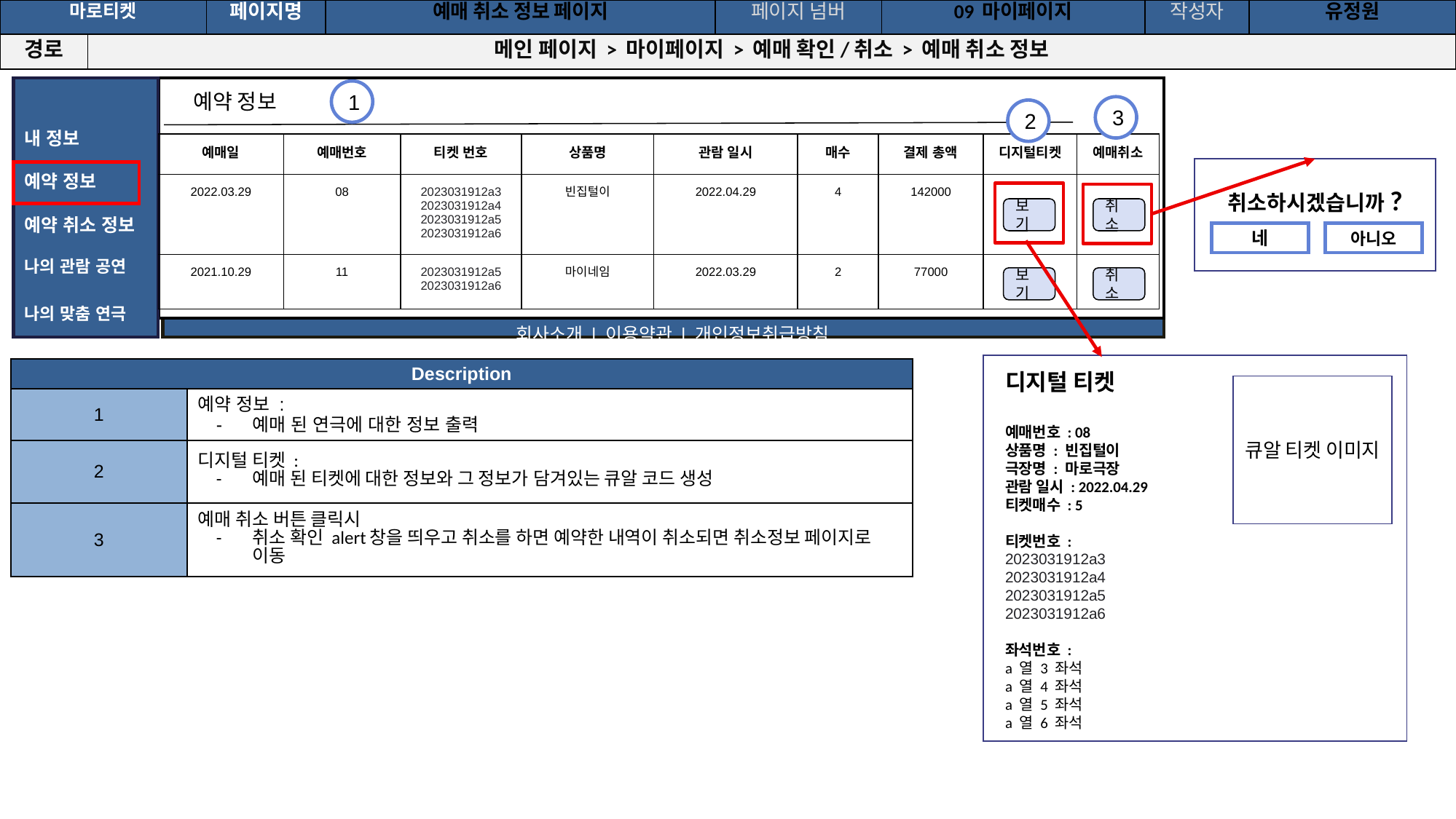

공간(오피스) 대여 시스템
| 마로티켓 |  | 페이지명 | 예매 취소 정보 페이지 | 페이지 넘버 | 09 마이페이지 | 작성자 | 유정원 |
| --- | --- | --- | --- | --- | --- | --- | --- |
| 경로 | 메인 페이지 > 마이페이지 > 예매 확인/취소 > 예매 취소 정보 |  |  |  |  |  |  |

내 정보
예약 정보
예약 취소 정보
나의 관람 공연

나의 맞춤 연극

예약 정보
로그아웃 | 마이페이지 | 예매확인/취소 | 회원가입
1
3
2
| 예매일 | 예매번호 | 티켓 번호 | 상품명 | 관람 일시 | 매수 | 결제 총액 | 디지털티켓 | 예매취소 |
| --- | --- | --- | --- | --- | --- | --- | --- | --- |
| 2022.03.29 | 08 | 2023031912a3 2023031912a4 2023031912a5 2023031912a6 | 빈집털이 | 2022.04.29 | 4 | 142000 |  |  |
| 2021.10.29 | 11 | 2023031912a5 2023031912a6 | 마이네임 | 2022.03.29 | 2 | 77000 |  |  |

취소하시겠습니까?

보기
취소
네
아니오
예매 정보
보기
취소
회사소개 | 이용약관 | 개인정보취급방침

디지털 티켓

예매번호 : 08
상품명 : 빈집털이
극장명 : 마로극장
관람 일시 : 2022.04.29
티켓매수 : 5

티켓번호 :
2023031912a3
2023031912a4
2023031912a5
2023031912a6

좌석번호 :
a 열 3 좌석
a 열 4 좌석
a 열 5 좌석
a 열 6 좌석

| Description |  |
| --- | --- |
| 1 | 예약 정보 : 예매 된 연극에 대한 정보 출력 |
| 2 | 디지털 티켓 : 예매 된 티켓에 대한 정보와 그 정보가 담겨있는 큐알 코드 생성 |
| 3 | 예매 취소 버튼 클릭시 취소 확인 alert창을 띄우고 취소를 하면 예약한 내역이 취소되면 취소정보 페이지로 이동 |
큐알 티켓 이미지